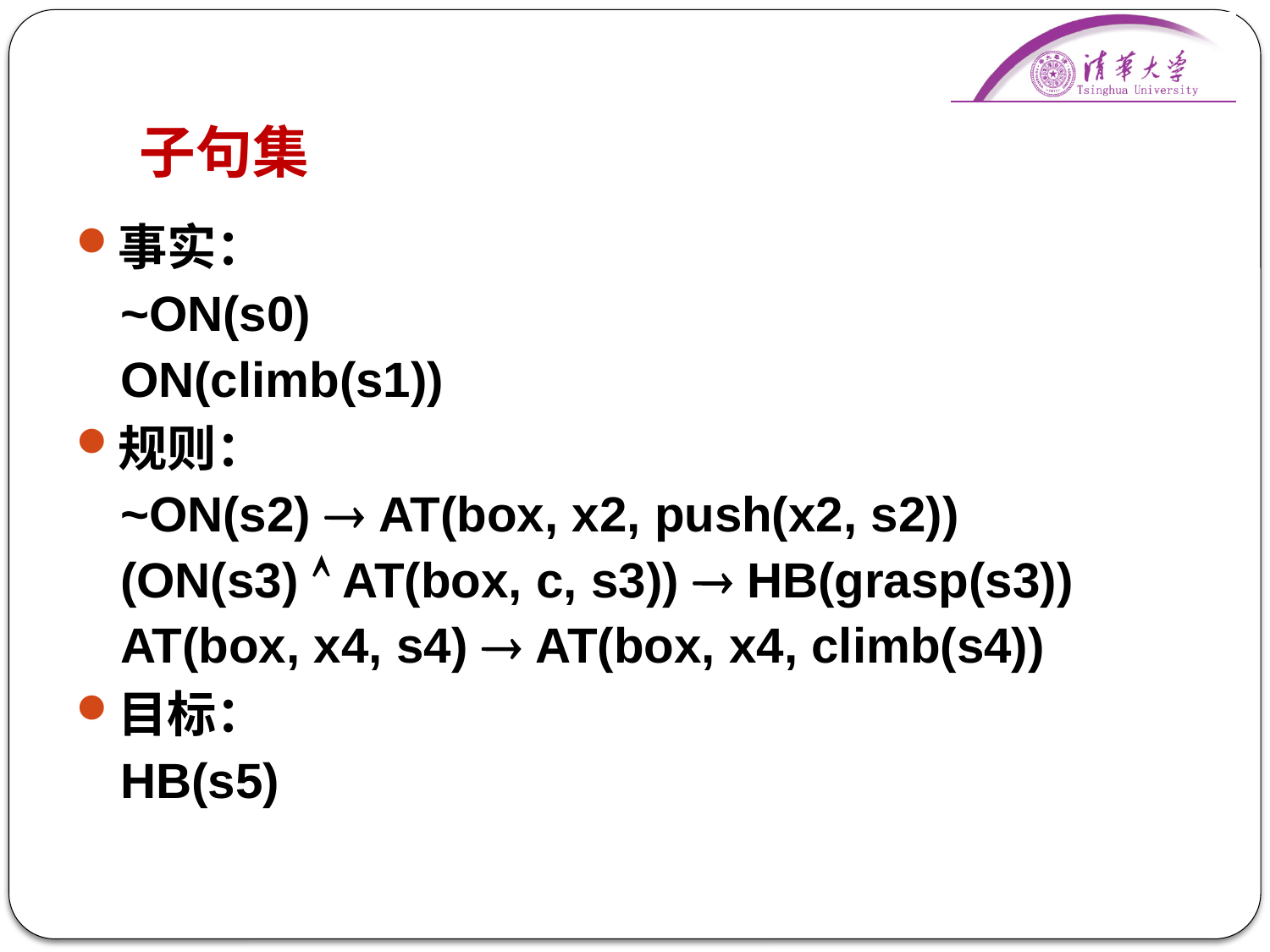

# 子句集
事实：
~ON(s0)
ON(climb(s1))
规则：
~ON(s2) → AT(box, x2, push(x2, s2))
(ON(s3) ∧ AT(box, c, s3)) → HB(grasp(s3))
AT(box, x4, s4) → AT(box, x4, climb(s4))
目标：
HB(s5)